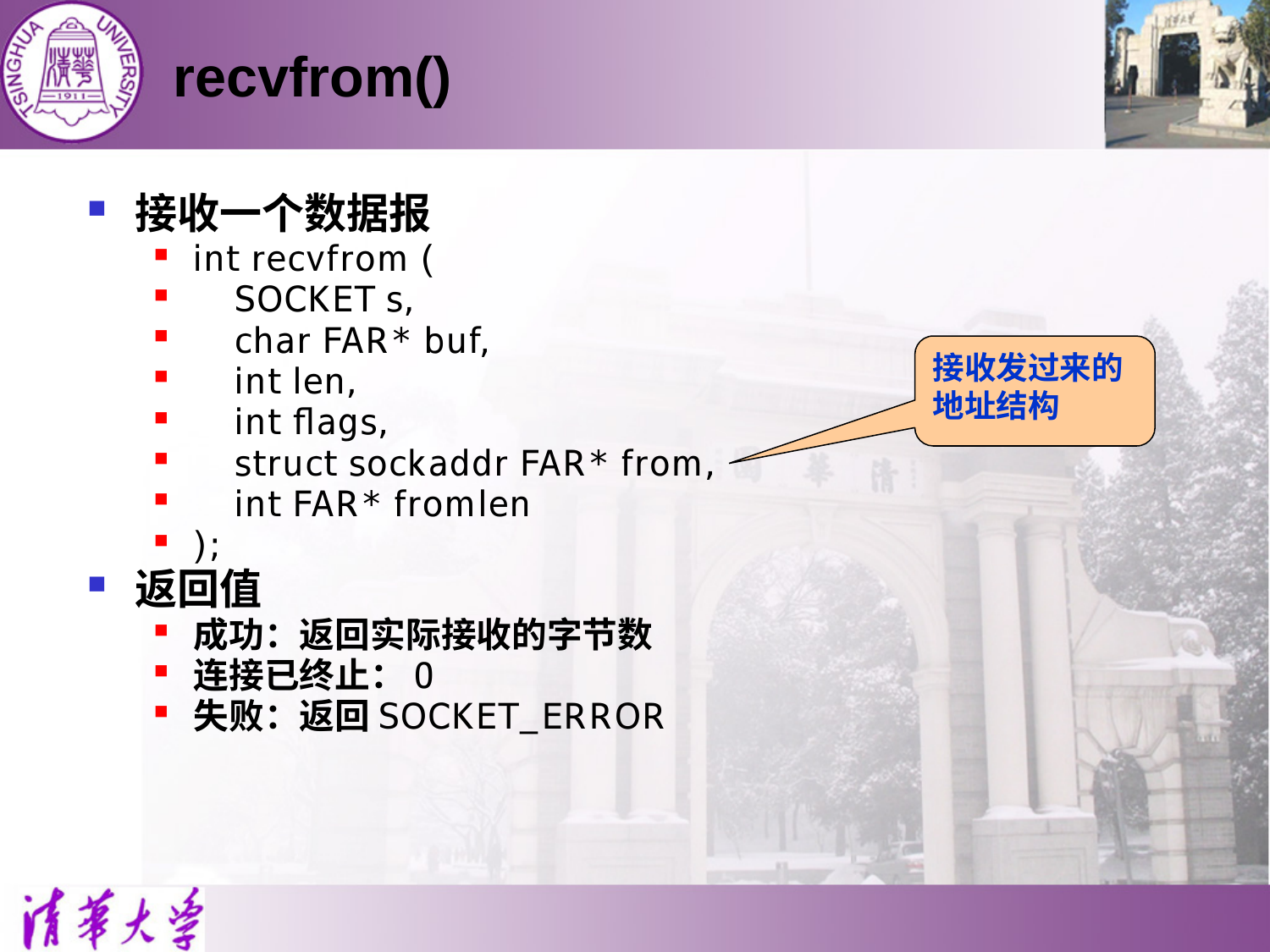

# recvfrom()
接收一个数据报
int recvfrom (
    SOCKET s,
    char FAR* buf,
    int len,
    int flags,
    struct sockaddr FAR* from,
    int FAR* fromlen
);
返回值
成功：返回实际接收的字节数
连接已终止：0
失败：返回SOCKET_ERROR
接收发过来的
地址结构